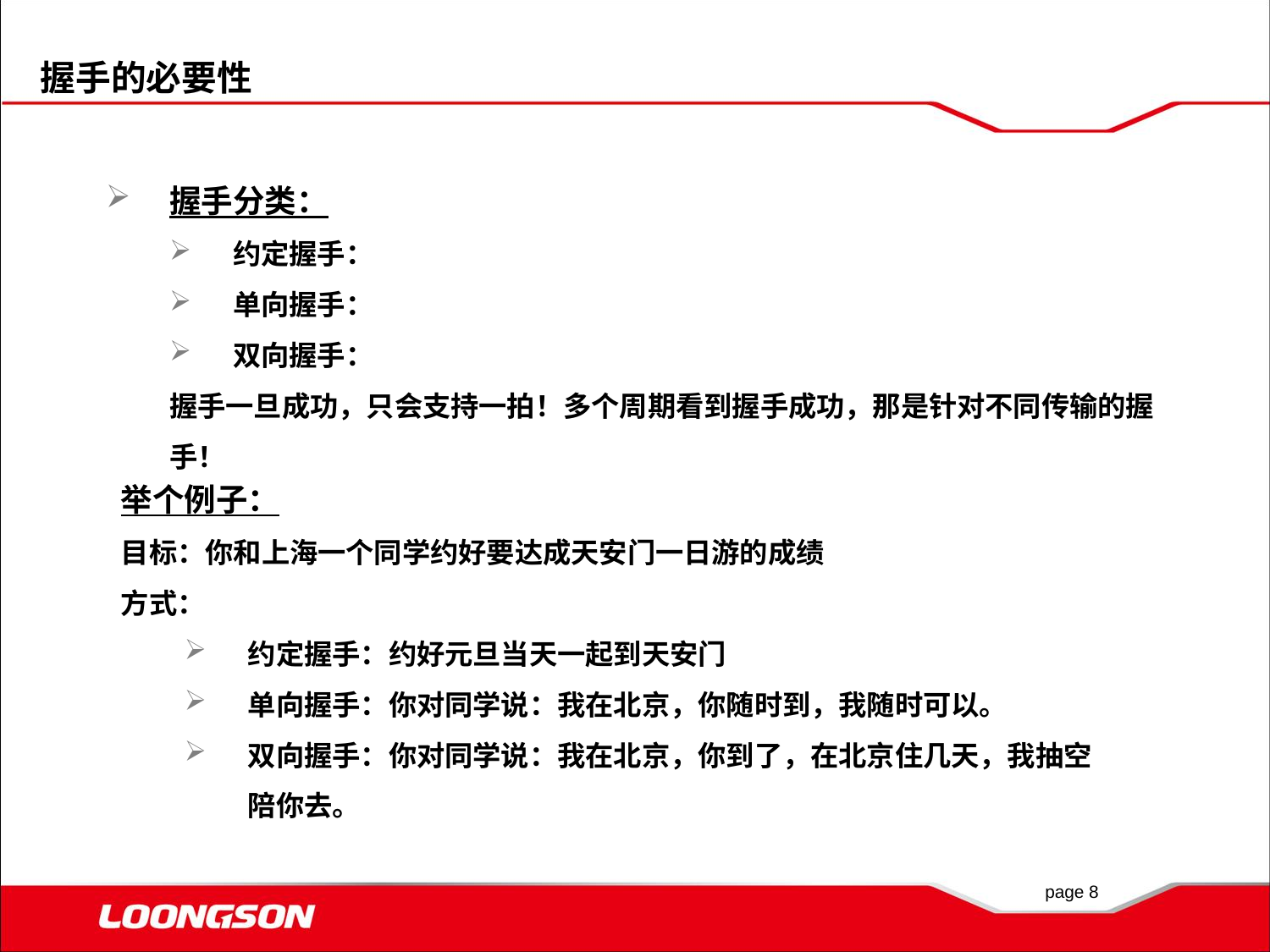

握手的必要性
握手分类：
约定握手：
单向握手：
双向握手：
握手一旦成功，只会支持一拍！多个周期看到握手成功，那是针对不同传输的握手！

举个例子：
目标：你和上海一个同学约好要达成天安门一日游的成绩
方式：
约定握手：约好元旦当天一起到天安门
单向握手：你对同学说：我在北京，你随时到，我随时可以。
双向握手：你对同学说：我在北京，你到了，在北京住几天，我抽空陪你去。
page 8